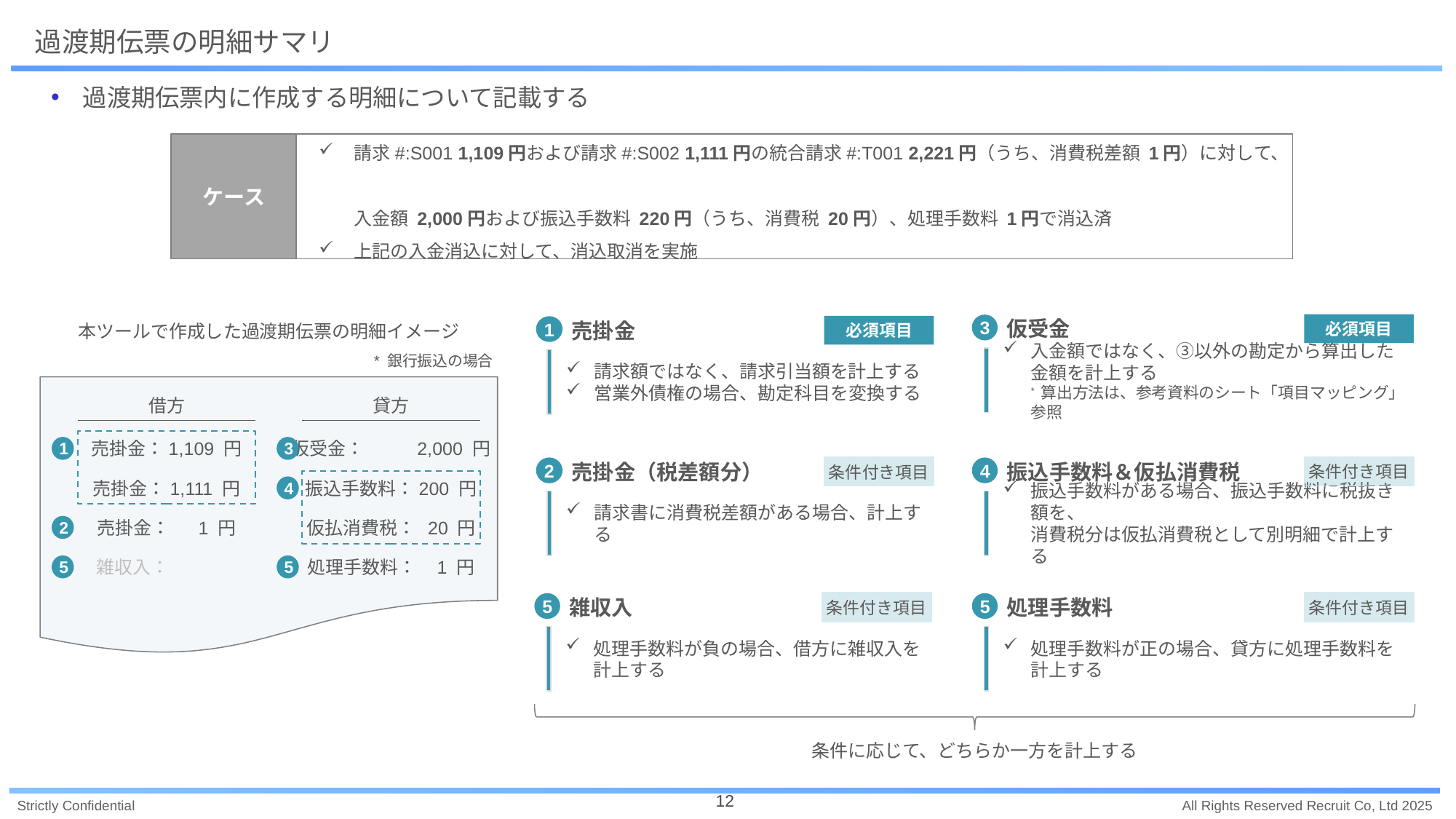

# 過渡期伝票の明細サマリ
過渡期伝票内に作成する明細について記載する
請求#:S001 1,109円および請求#:S002 1,111円の統合請求#:T001 2,221円（うち、消費税差額 1円）に対して、
入金額 2,000円および振込手数料 220円（うち、消費税 20円）、処理手数料 1円で消込済
上記の入金消込に対して、消込取消を実施
ケース

本ツールで作成した過渡期伝票の明細イメージ
仮受金
必須項目
3
売掛金
必須項目
1
* 銀行振込の場合
入金額ではなく、③以外の勘定から算出した金額を計上する
* 算出方法は、参考資料のシート「項目マッピング」参照

請求額ではなく、請求引当額を計上する
営業外債権の場合、勘定科目を変換する

借方
貸方

売掛金：1,109 円
仮受金：	   2,000 円
1
3
振込手数料＆仮払消費税
売掛金（税差額分）
条件付き項目
条件付き項目
2
4

売掛金：1,111 円
振込手数料：200 円
4

請求書に消費税差額がある場合、計上する

振込手数料がある場合、振込手数料に税抜き額を、
消費税分は仮払消費税として別明細で計上する
売掛金：      1 円
仮払消費税：  20 円
2
 雑収入：
処理手数料：    1 円
5
5
雑収入
処理手数料
条件付き項目
条件付き項目
5
5

処理手数料が負の場合、借方に雑収入を
計上する

処理手数料が正の場合、貸方に処理手数料を
計上する
条件に応じて、どちらか一方を計上する
12